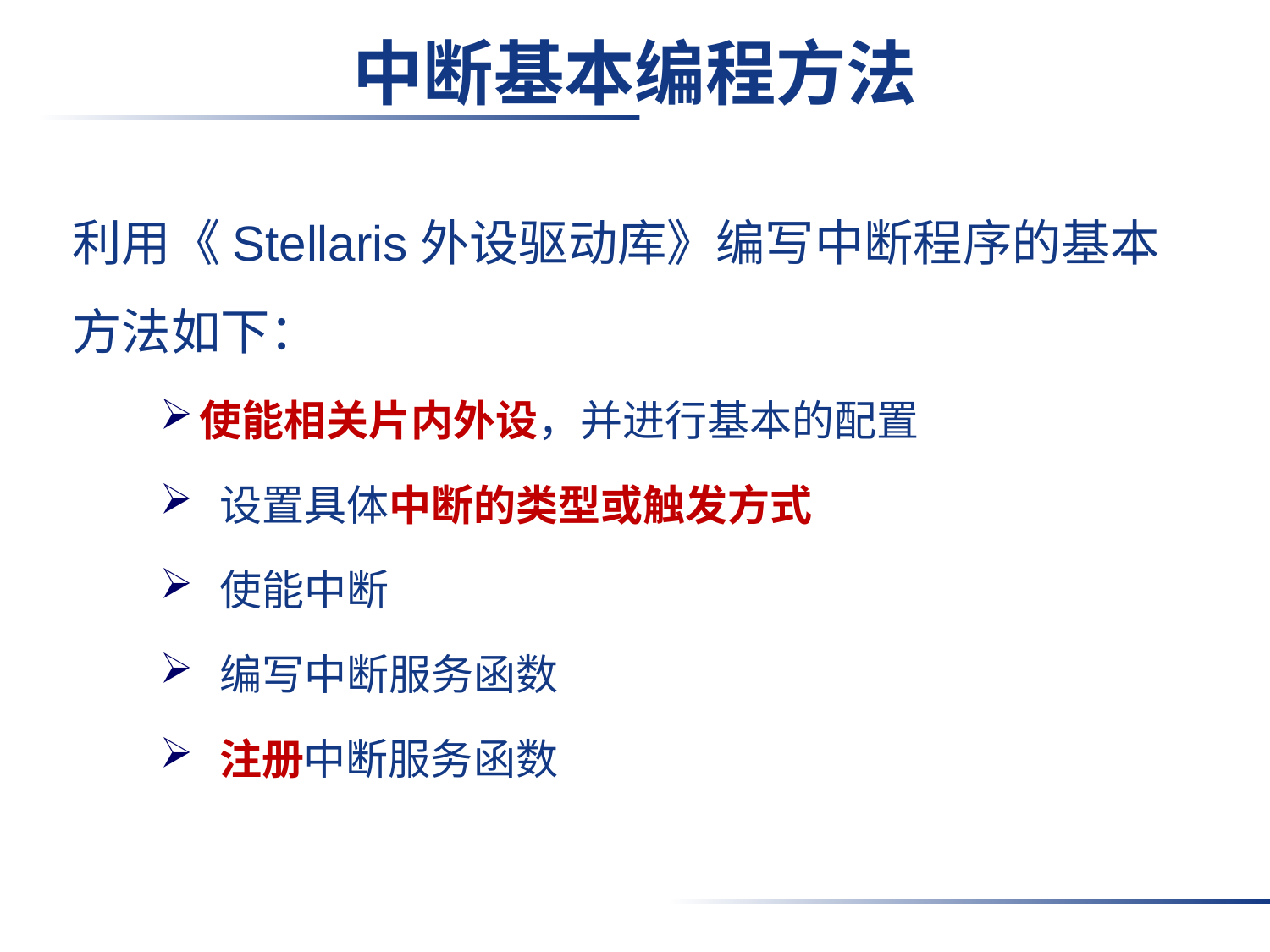

# 中断基本编程方法
利用《Stellaris外设驱动库》编写中断程序的基本方法如下：
使能相关片内外设，并进行基本的配置
 设置具体中断的类型或触发方式
 使能中断
 编写中断服务函数
 注册中断服务函数